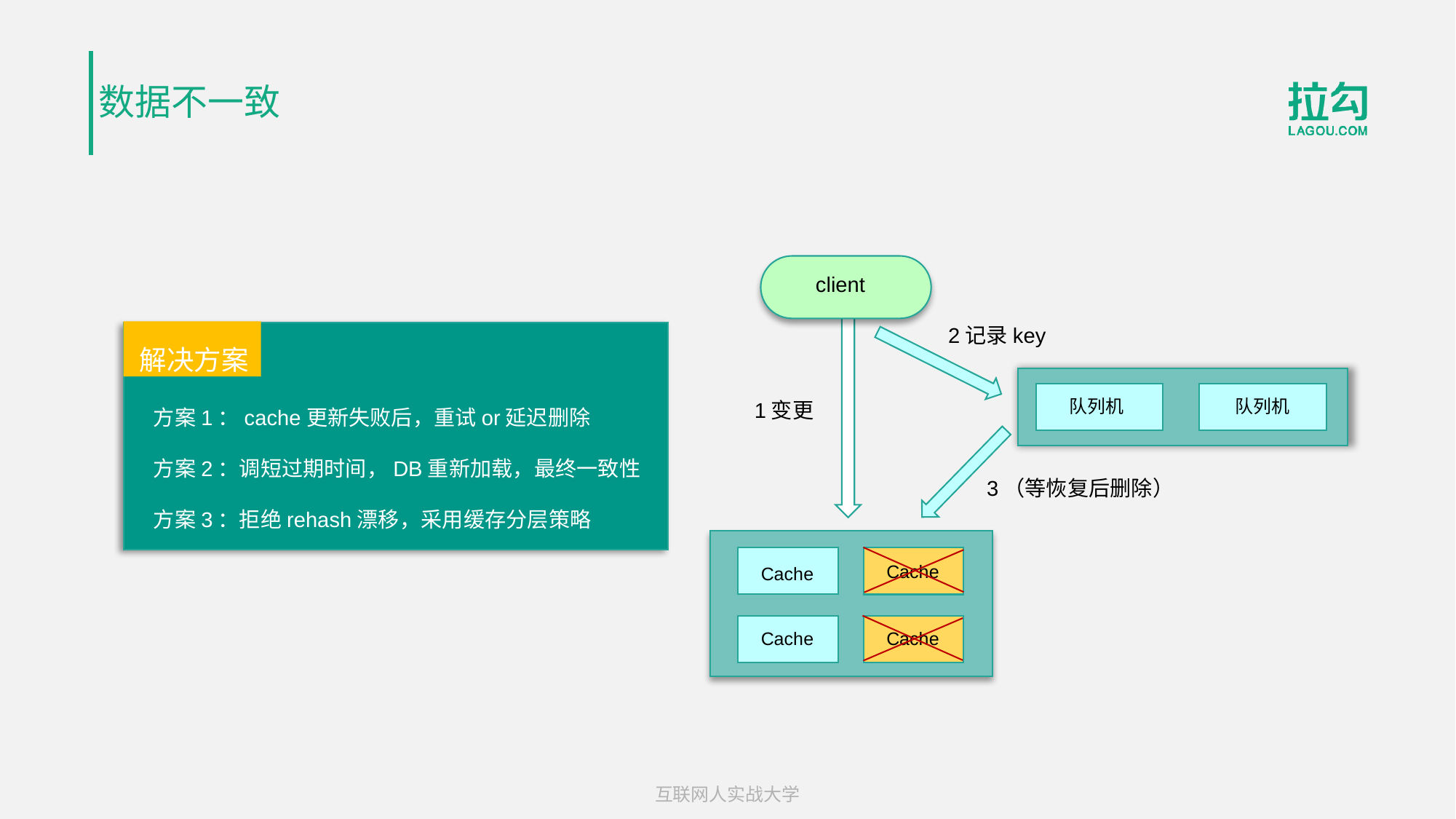

数据不一致

client

2记录key

队列机
队列机
1变更

3（等恢复后删除）

Cache
Cache

Cache
Cache
解决方案

方案1：cache更新失败后，重试or延迟删除
方案2：调短过期时间，DB重新加载，最终一致性
方案3：拒绝rehash漂移，采用缓存分层策略